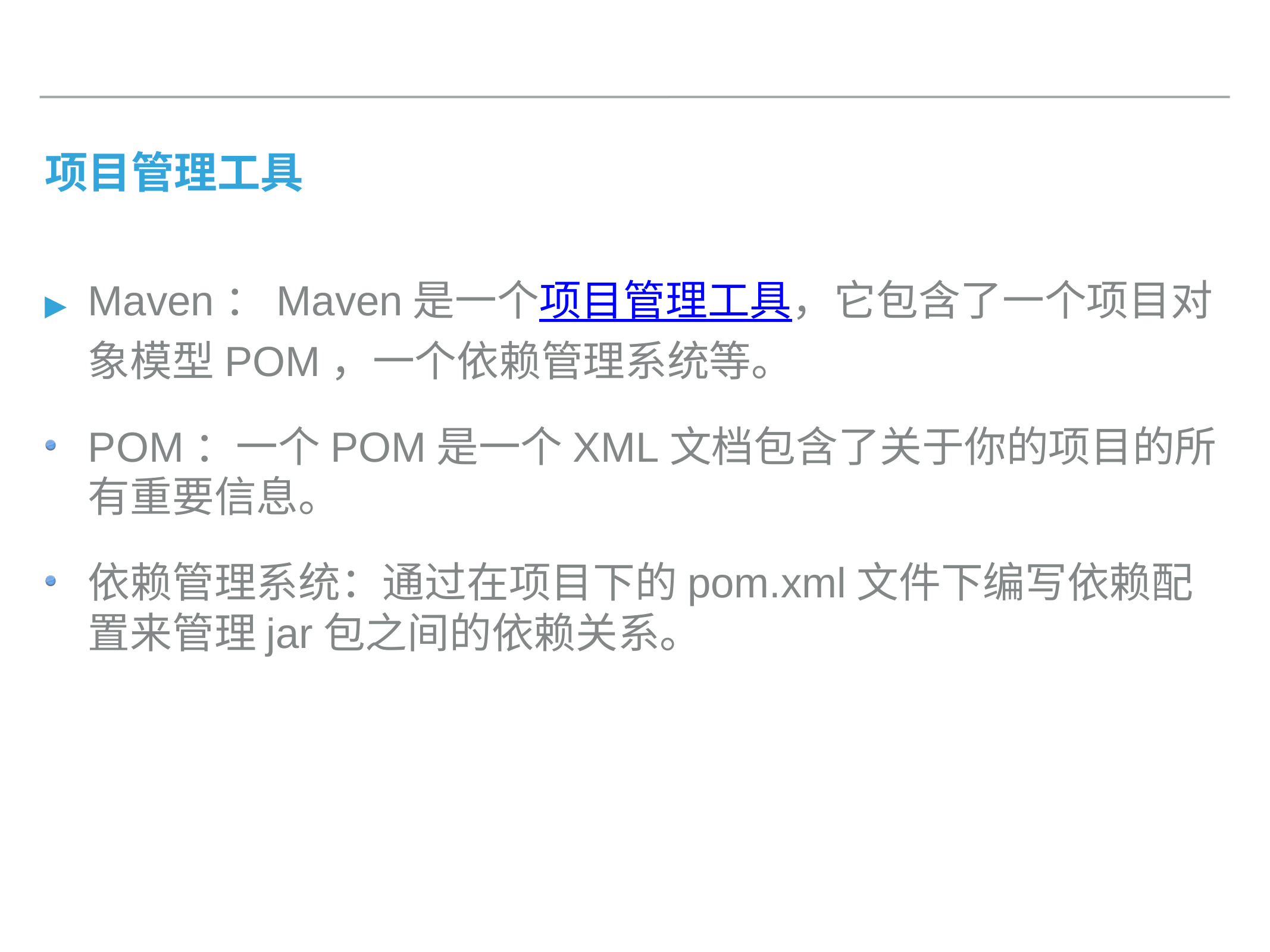

# 项目管理工具
Maven：Maven是一个项目管理工具，它包含了一个项目对象模型POM，一个依赖管理系统等。
POM：一个POM是一个XML文档包含了关于你的项目的所有重要信息。
依赖管理系统：通过在项目下的pom.xml文件下编写依赖配置来管理jar包之间的依赖关系。